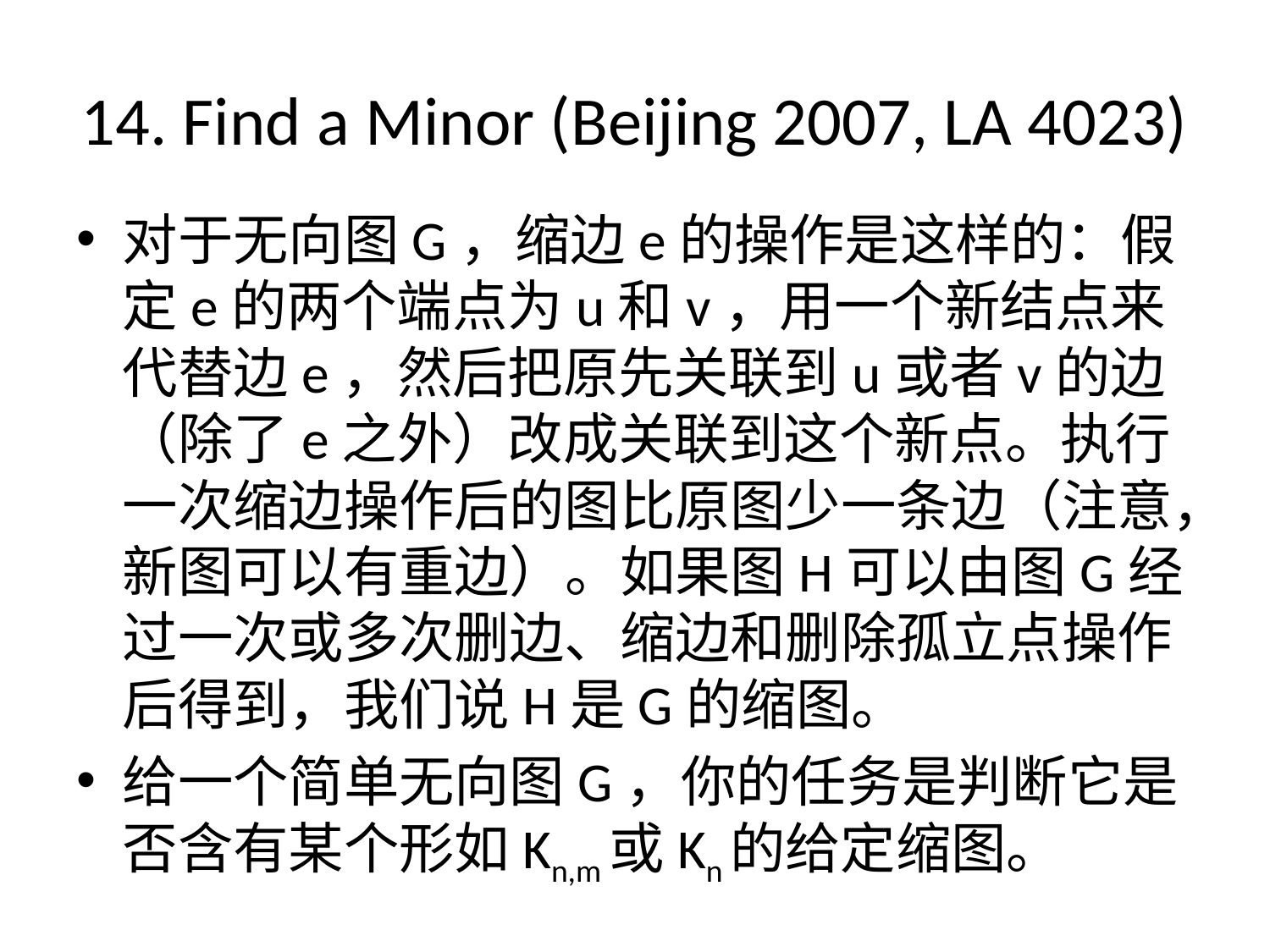

# 14. Find a Minor (Beijing 2007, LA 4023)
对于无向图G，缩边e的操作是这样的：假定e的两个端点为u和v，用一个新结点来代替边e，然后把原先关联到u或者v的边（除了e之外）改成关联到这个新点。执行一次缩边操作后的图比原图少一条边（注意，新图可以有重边）。如果图H可以由图G经过一次或多次删边、缩边和删除孤立点操作后得到，我们说H是G的缩图。
给一个简单无向图G，你的任务是判断它是否含有某个形如Kn,m或Kn的给定缩图。